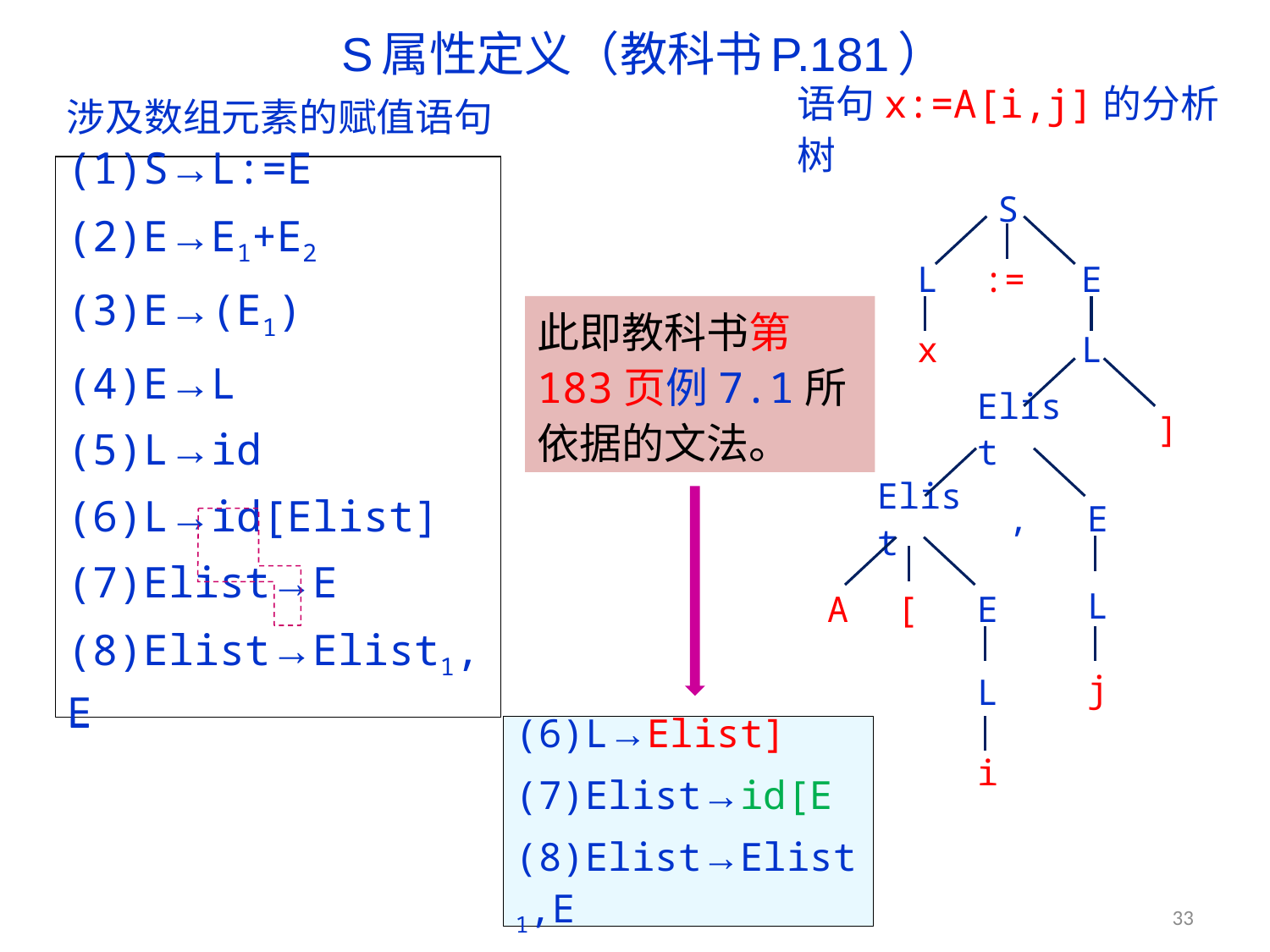

# S属性定义（教科书P.181）
涉及数组元素的赋值语句

语句x:=A[i,j]的分析树
(1)S→L:=E
(2)E→E1+E2
(3)E→(E1)
(4)E→L
(5)L→id
(6)L→id[Elist]
(7)Elist→E
(8)Elist→Elist1,E
(1)S→L:=E
(2)E→E1+E2
(3)E→(E1)
(4)E→L
(5)L→id
(6)L→id[Elist]
(7)Elist→E
(8)Elist→Elist1,E
S
L
:=
E
x
L
Elist
]
Elist
,
E
L
A
[
E
j
L
i
此即教科书第183页例7.1所依据的文法。

(6)L→Elist]
(7)Elist→id[E
(8)Elist→Elist1,E
33